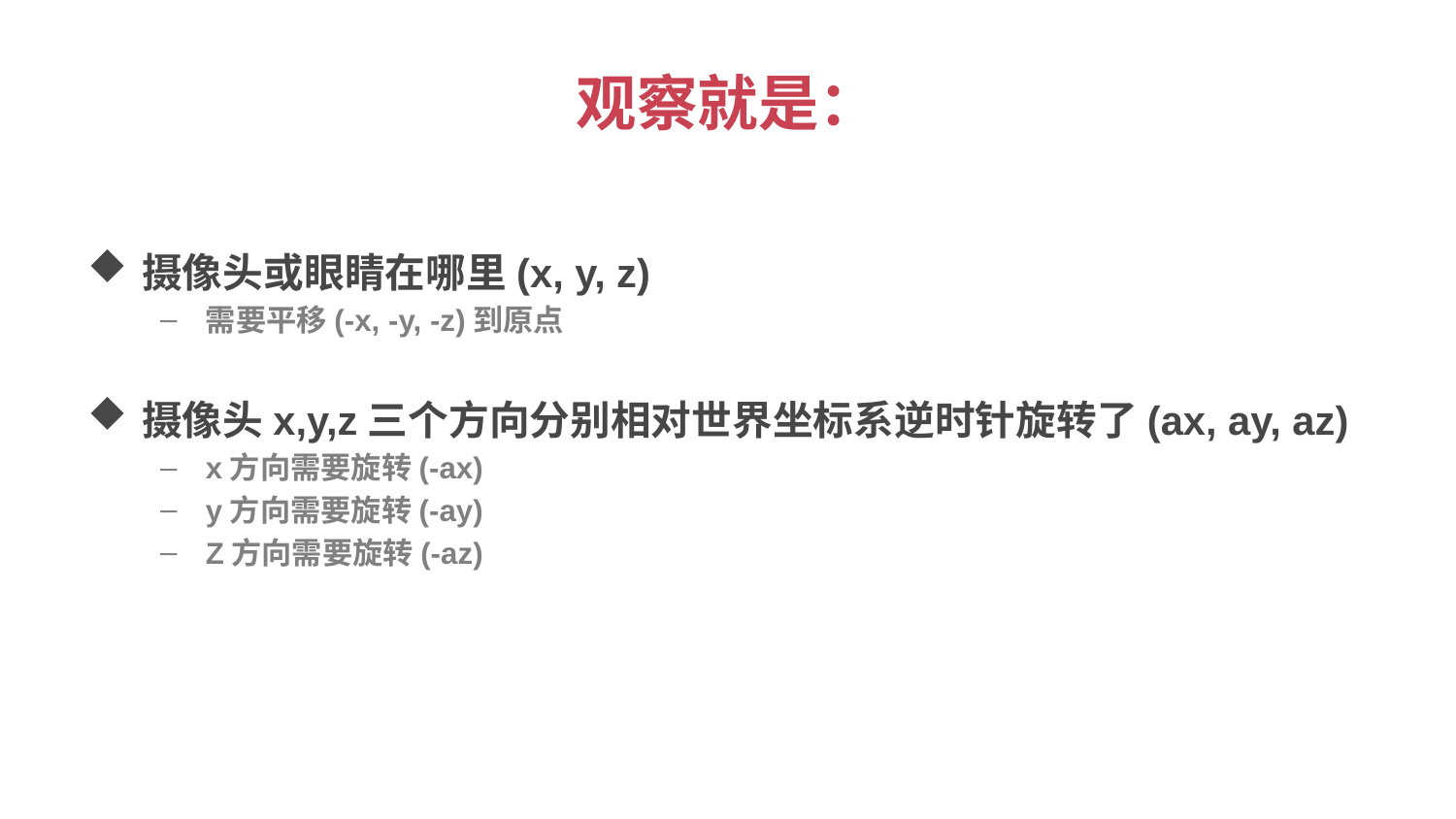

# 观察就是：
摄像头或眼睛在哪里(x, y, z)
需要平移(-x, -y, -z)到原点
摄像头x,y,z三个方向分别相对世界坐标系逆时针旋转了(ax, ay, az)
x方向需要旋转(-ax)
y方向需要旋转(-ay)
Z方向需要旋转(-az)